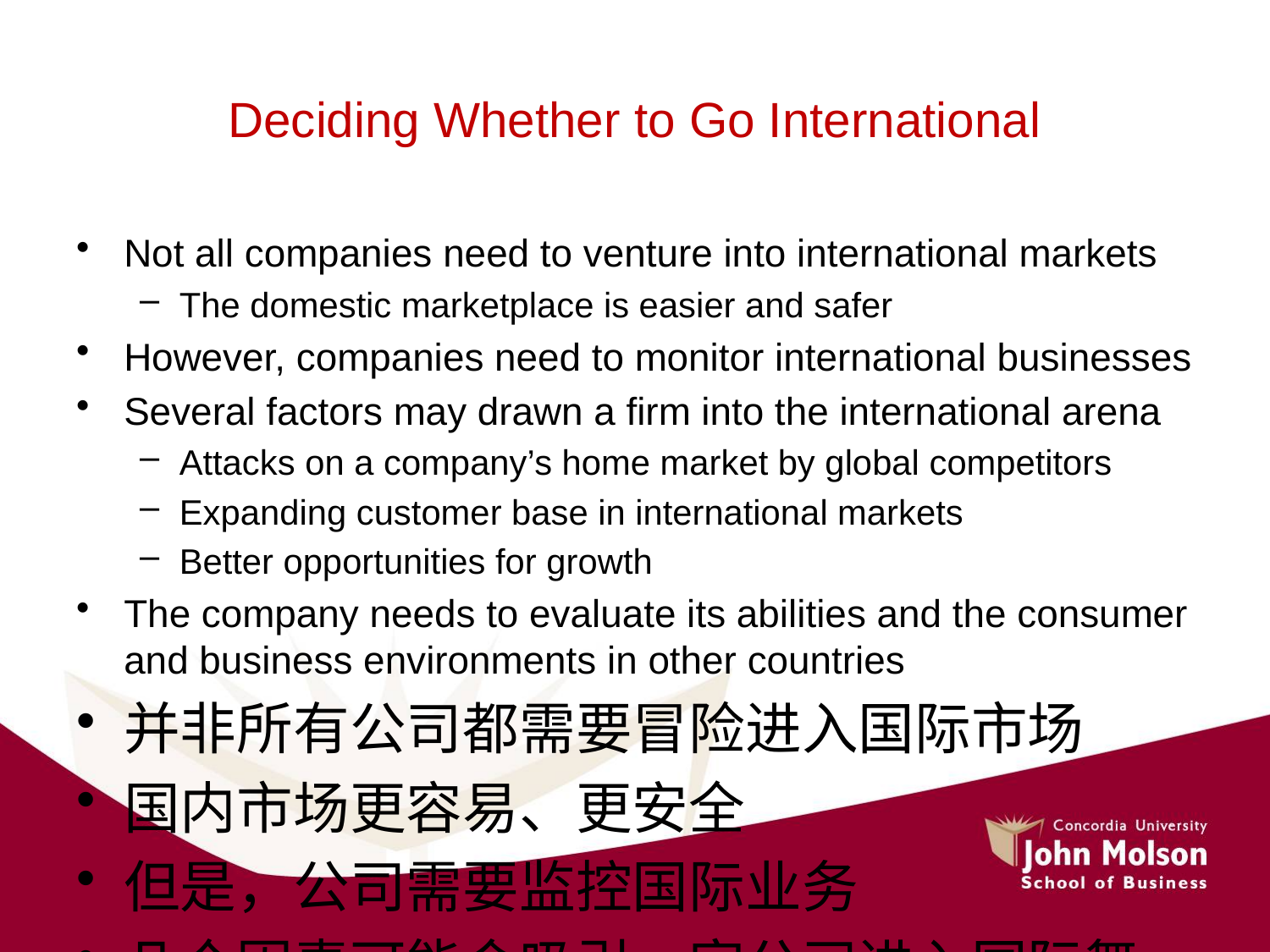

# Deciding Whether to Go International
Not all companies need to venture into international markets
The domestic marketplace is easier and safer
However, companies need to monitor international businesses
Several factors may drawn a firm into the international arena
Attacks on a company’s home market by global competitors
Expanding customer base in international markets
Better opportunities for growth
The company needs to evaluate its abilities and the consumer and business environments in other countries
并非所有公司都需要冒险进入国际市场
国内市场更容易、更安全
但是，公司需要监控国际业务
几个因素可能会吸引一家公司进入国际舞台
全球竞争对手对公司本土市场的攻击
在国际市场扩大客户群
更好的增长机会
公司需要评估其能力以及其他国家的消费者和商业环境